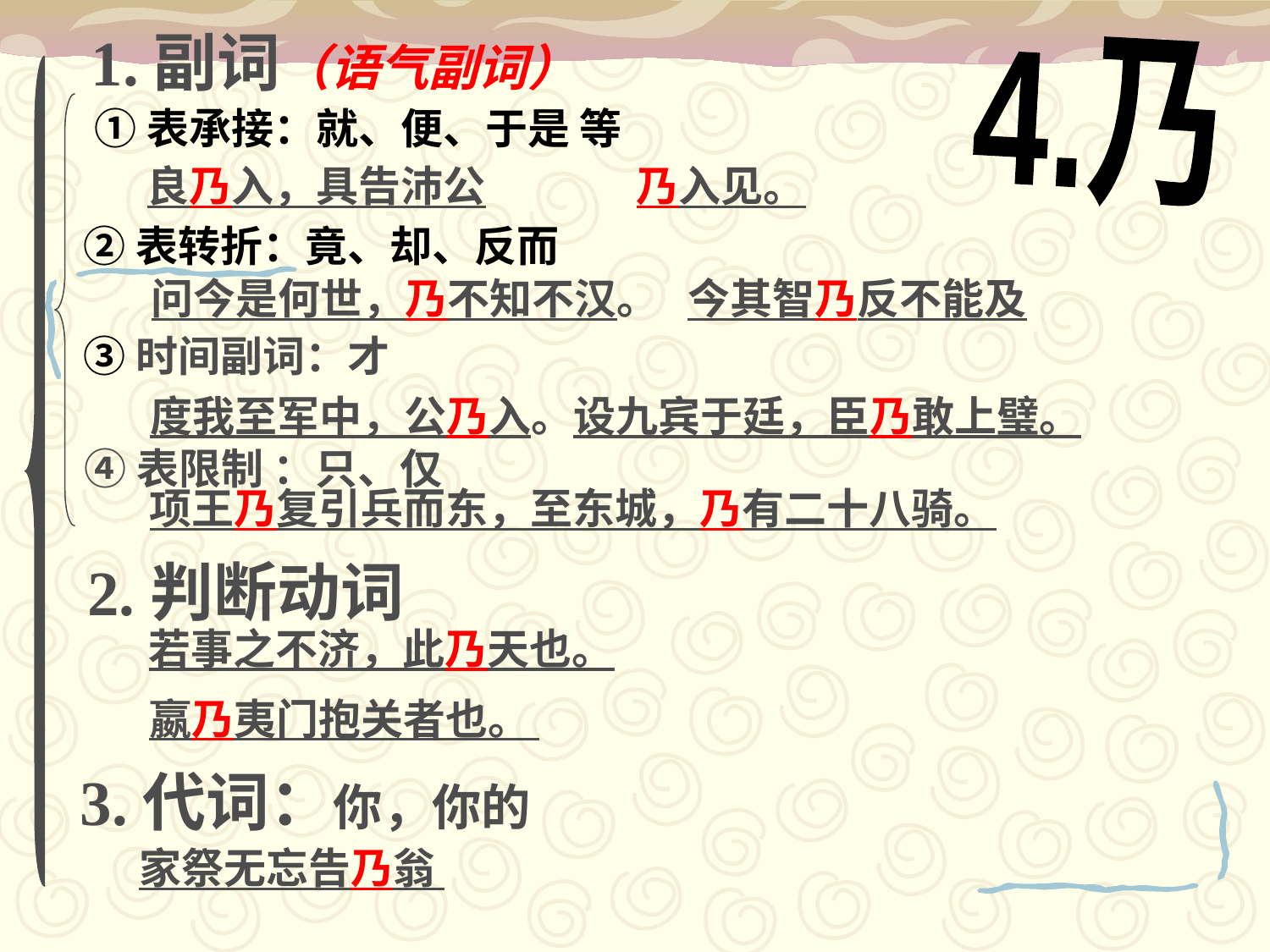

1.副词（语气副词）
4.乃

①表承接：就、便、于是 等
良乃入，具告沛公
乃入见。
②表转折：竟、却、反而
问今是何世，乃不知不汉。   今其智乃反不能及
③时间副词：才
度我至军中，公乃入。设九宾于廷，臣乃敢上璧。
④表限制 ：只、仅
项王乃复引兵而东，至东城，乃有二十八骑。
2.判断动词
若事之不济，此乃天也。
嬴乃夷门抱关者也。
3.代词：你，你的
家祭无忘告乃翁